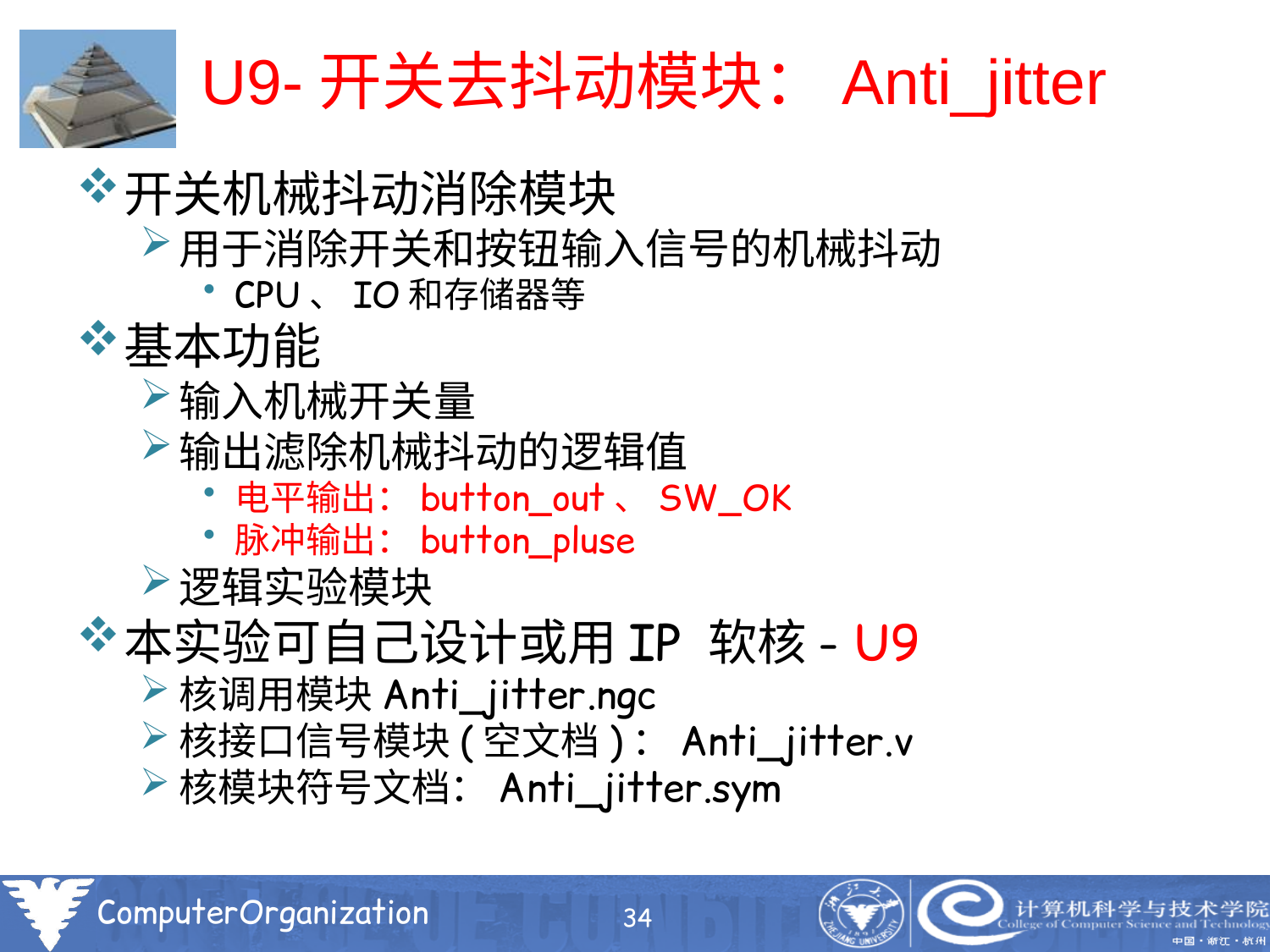

# U9-开关去抖动模块：Anti_jitter
开关机械抖动消除模块
用于消除开关和按钮输入信号的机械抖动
CPU、IO和存储器等
基本功能
输入机械开关量
输出滤除机械抖动的逻辑值
电平输出：button_out、SW_OK
脉冲输出：button_pluse
逻辑实验模块
本实验可自己设计或用IP 软核- U9
核调用模块Anti_jitter.ngc
核接口信号模块(空文档)：Anti_jitter.v
核模块符号文档：Anti_jitter.sym